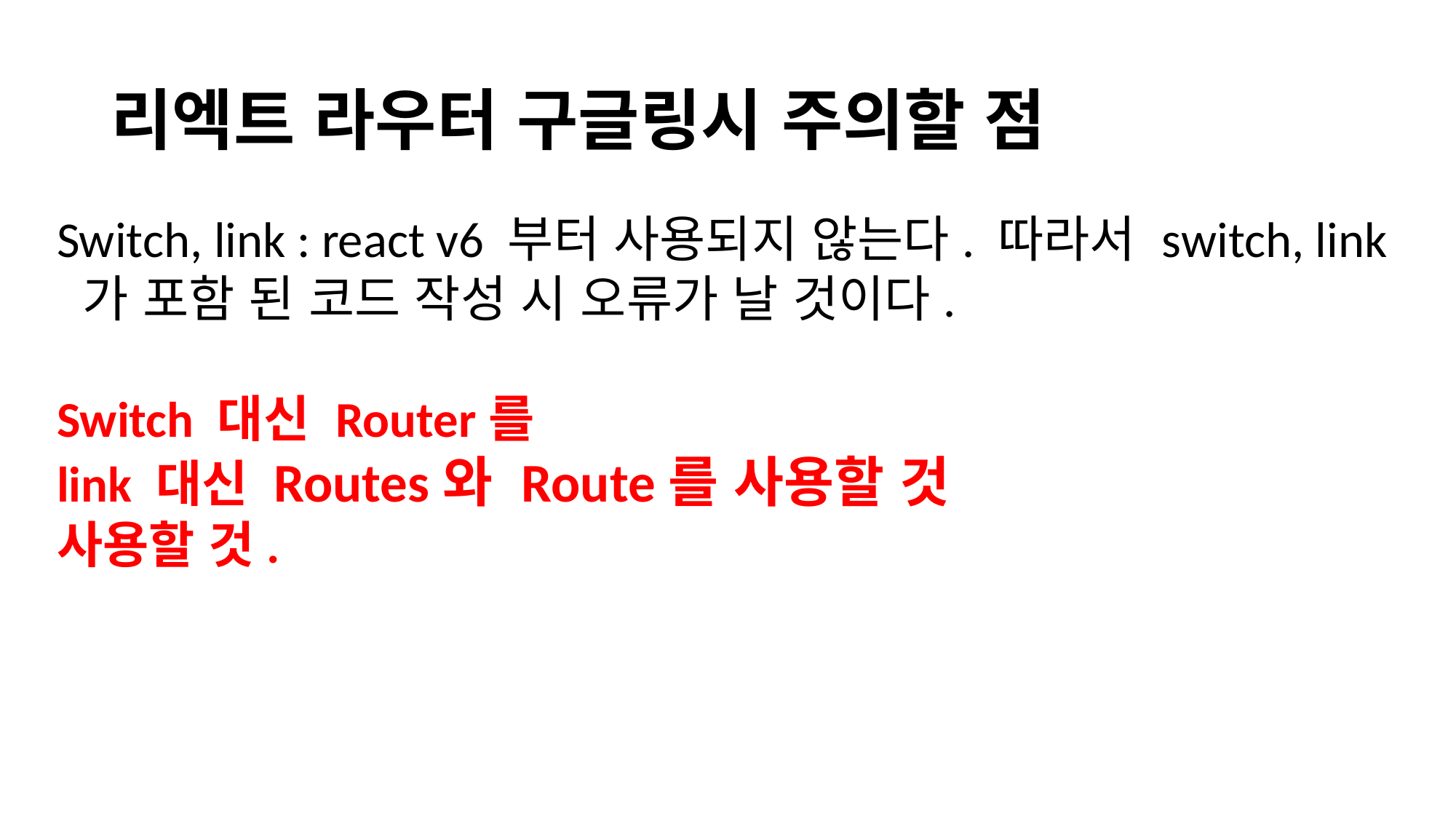

# 리엑트 라우터 구글링시 주의할 점
Switch, link : react v6 부터 사용되지 않는다. 따라서 switch, link
 가 포함 된 코드 작성 시 오류가 날 것이다.

Switch 대신 Router를
link 대신 Routes와 Route를 사용할 것
사용할 것.